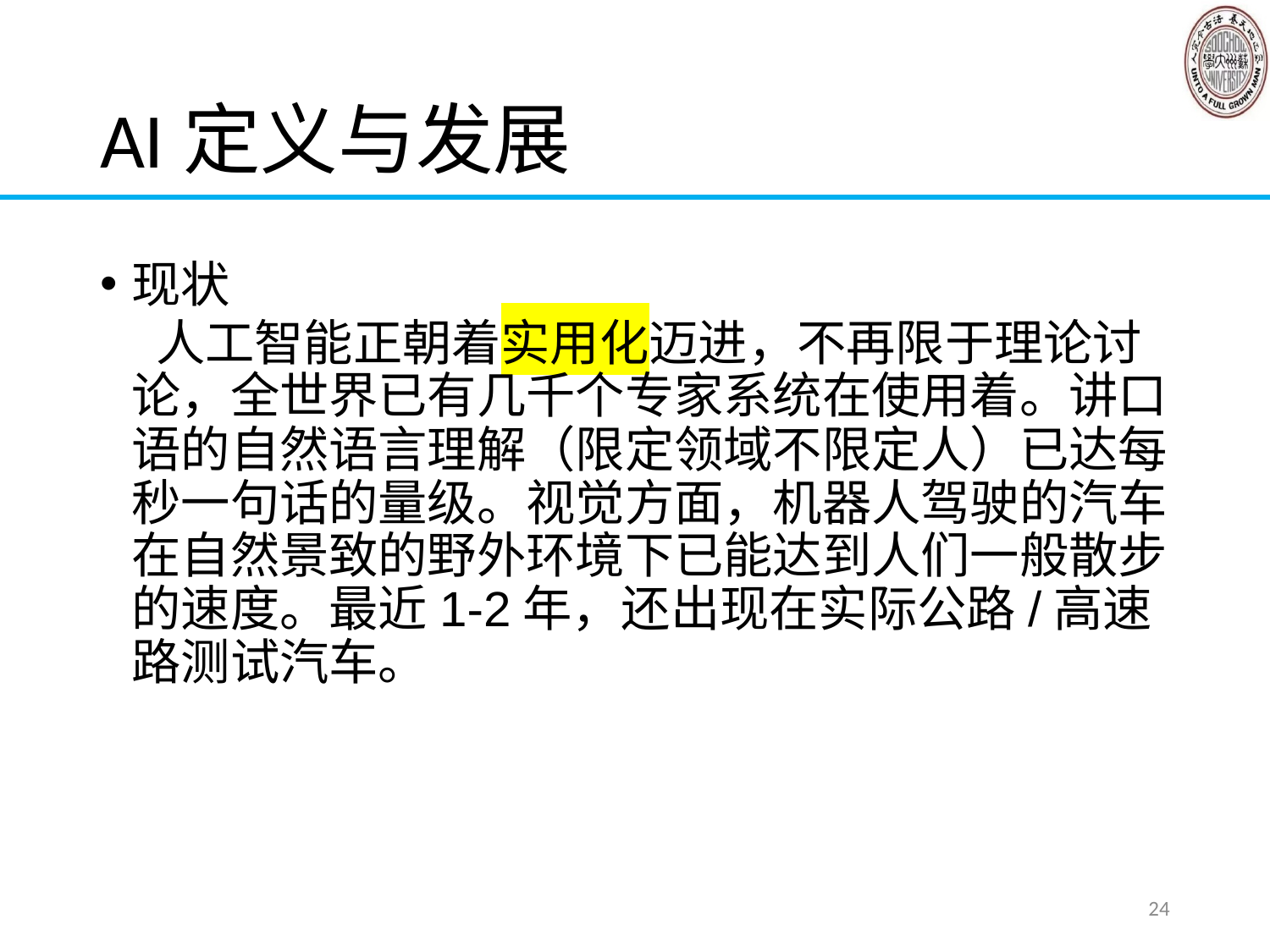

# AI定义与发展
现状
    人工智能正朝着实用化迈进，不再限于理论讨论，全世界已有几千个专家系统在使用着。讲口语的自然语言理解（限定领域不限定人）已达每秒一句话的量级。视觉方面，机器人驾驶的汽车在自然景致的野外环境下已能达到人们一般散步的速度。最近1-2年，还出现在实际公路/高速路测试汽车。

24